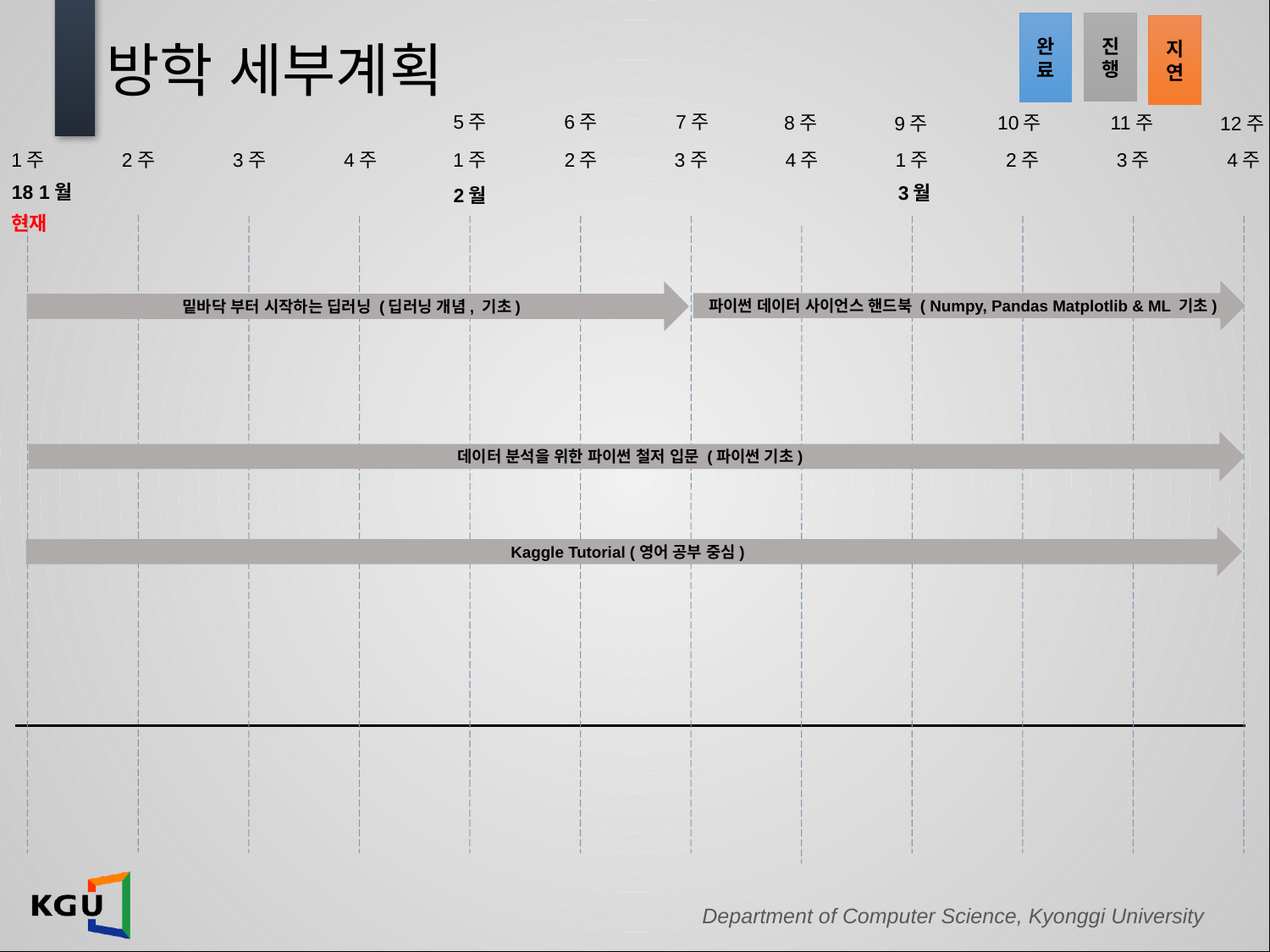

# 방학 세부계획
완
료
진
행
지
연
6주
5주
7주
10주
8주
11주
9주
12주
1주
2주
3주
4주
1주
2주
3주
4주
1주
2주
3주
4주
18 1월
 3월
2월
현재
파이썬 데이터 사이언스 핸드북 ( Numpy, Pandas Matplotlib & ML 기초)
밑바닥 부터 시작하는 딥러닝 (딥러닝 개념, 기초)
데이터 분석을 위한 파이썬 철저 입문 (파이썬 기초)
Kaggle Tutorial (영어 공부 중심)